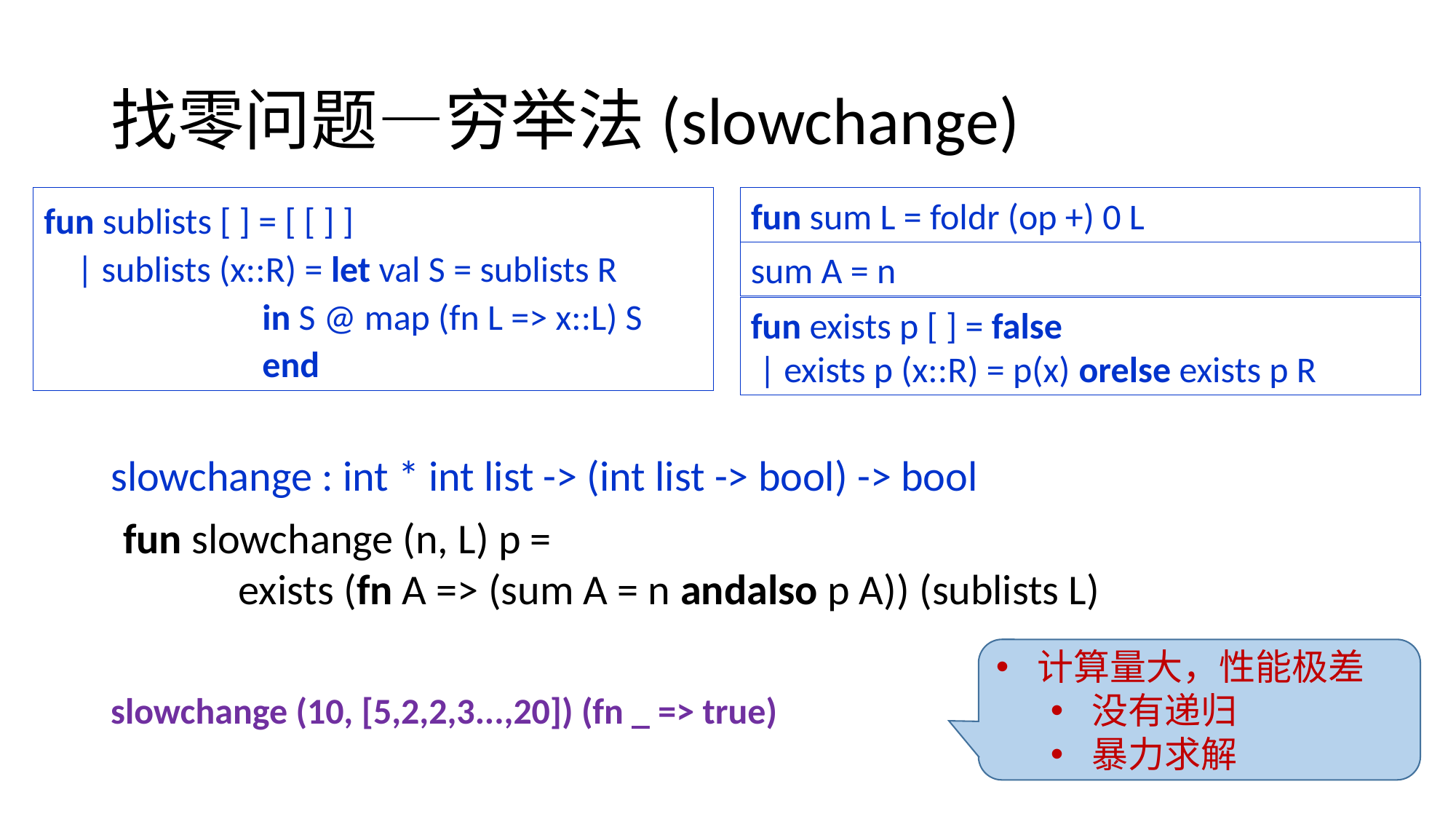

# 找零问题—穷举法(slowchange)
fun sublists [ ] = [ [ ] ]
    | sublists (x::R) = let val S = sublists R
                	in S @ map (fn L => x::L) S
              	end
fun sum L = foldr (op +) 0 L
sum A = n
fun exists p [ ] = false
 | exists p (x::R) = p(x) orelse exists p R
slowchange : int * int list -> (int list -> bool) -> bool
fun slowchange (n, L) p =
            exists (fn A => (sum A = n andalso p A)) (sublists L)
计算量大，性能极差
没有递归
暴力求解
slowchange (10, [5,2,2,3...,20]) (fn _ => true)